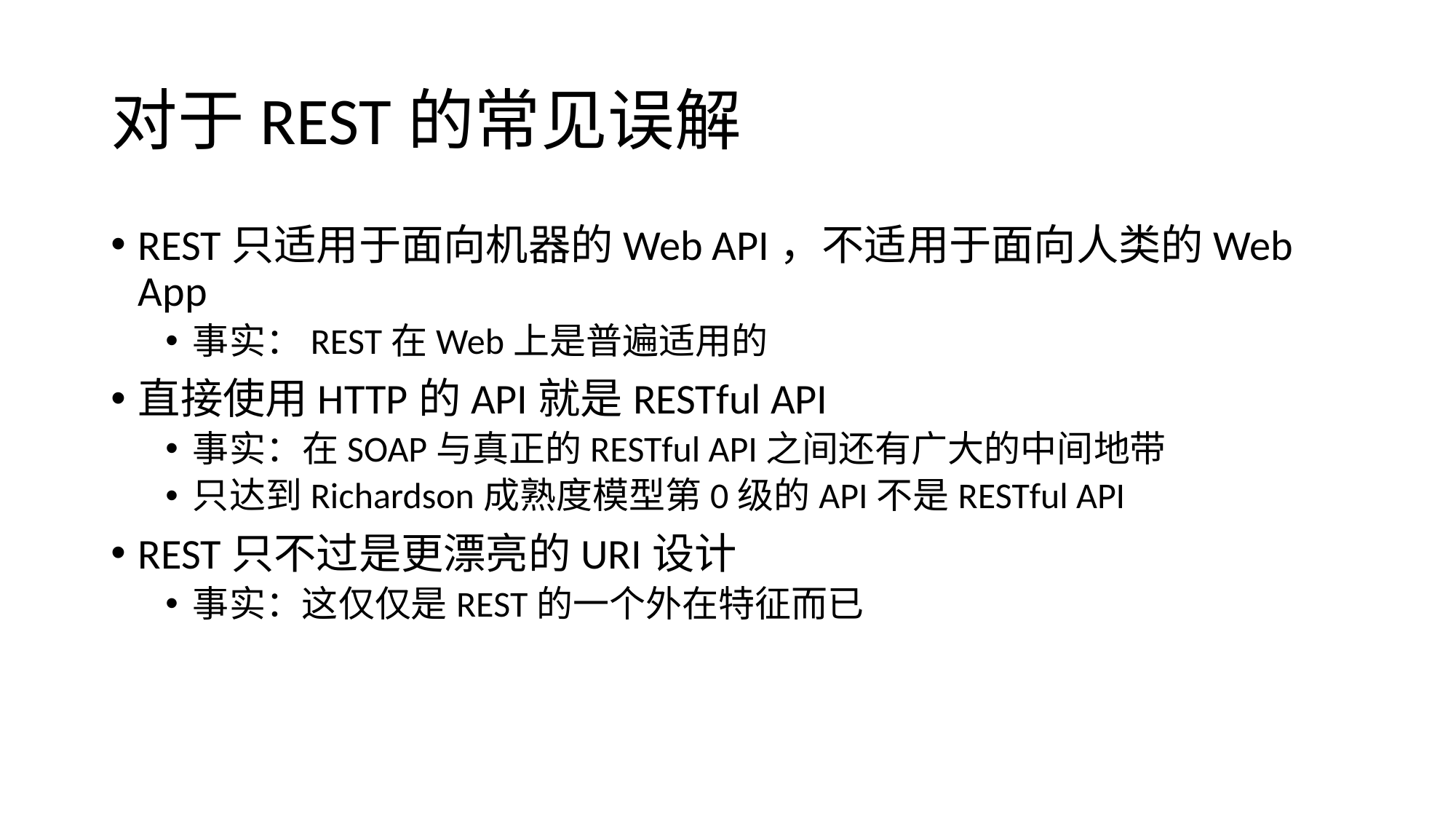

# 对于REST的常见误解
REST只适用于面向机器的Web API，不适用于面向人类的Web App
事实：REST在Web上是普遍适用的
直接使用HTTP的API就是RESTful API
事实：在SOAP与真正的RESTful API之间还有广大的中间地带
只达到Richardson成熟度模型第0级的API不是RESTful API
REST只不过是更漂亮的URI设计
事实：这仅仅是REST的一个外在特征而已